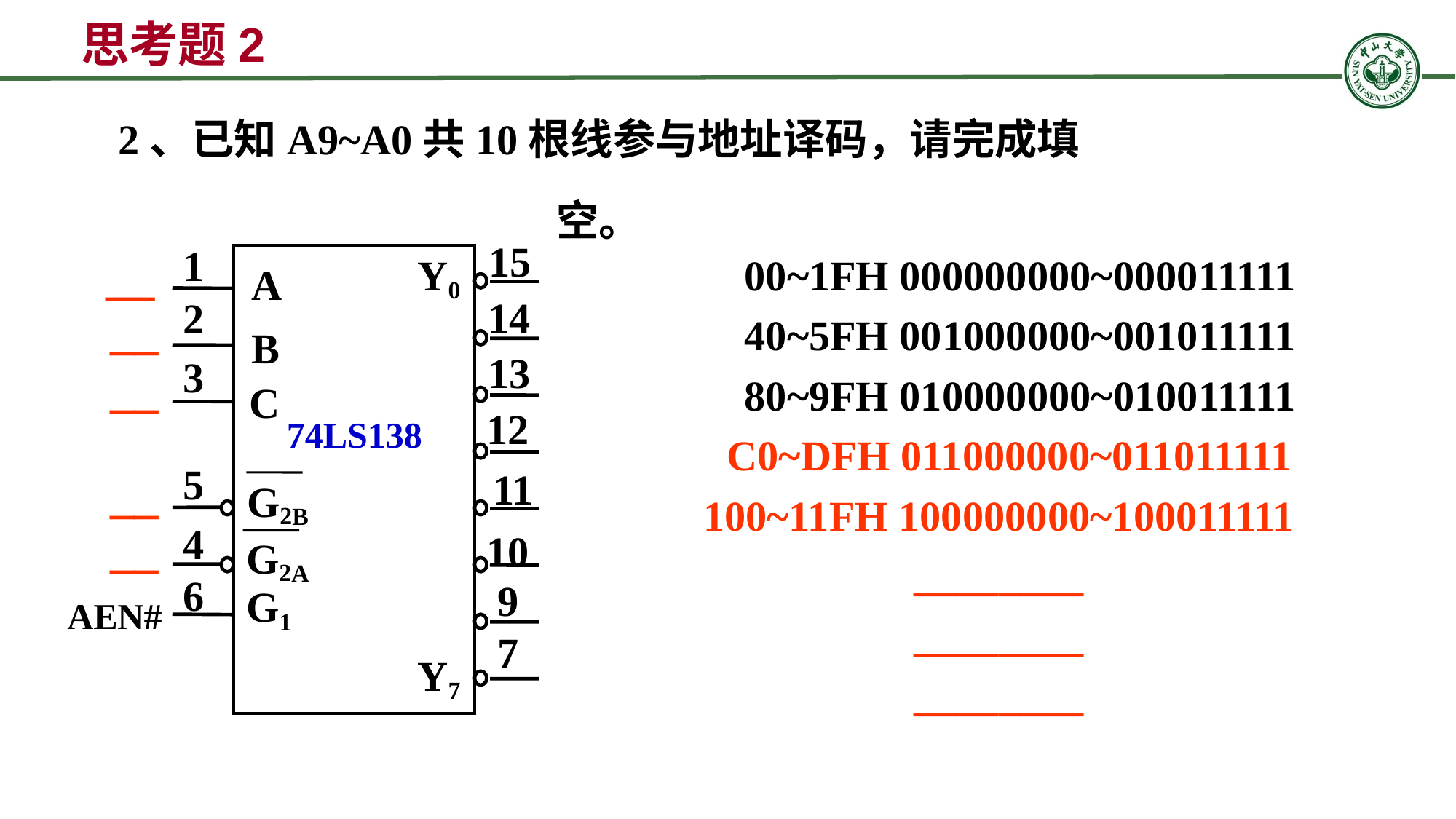

思考题2
2、已知A9~A0共10根线参与地址译码，请完成填空。
15
1
__
    00~1FH 000000000~000011111
    40~5FH 001000000~001011111
    80~9FH 010000000~010011111
  C0~DFH 011000000~011011111
100~11FH 100000000~100011111
________
________
________
Y0

A

14
2

__
B

13

3
__
C

12

74LS138

5
11
__
G2B

4
__
10
G2A

6
9
G1
AEN#

7
Y7